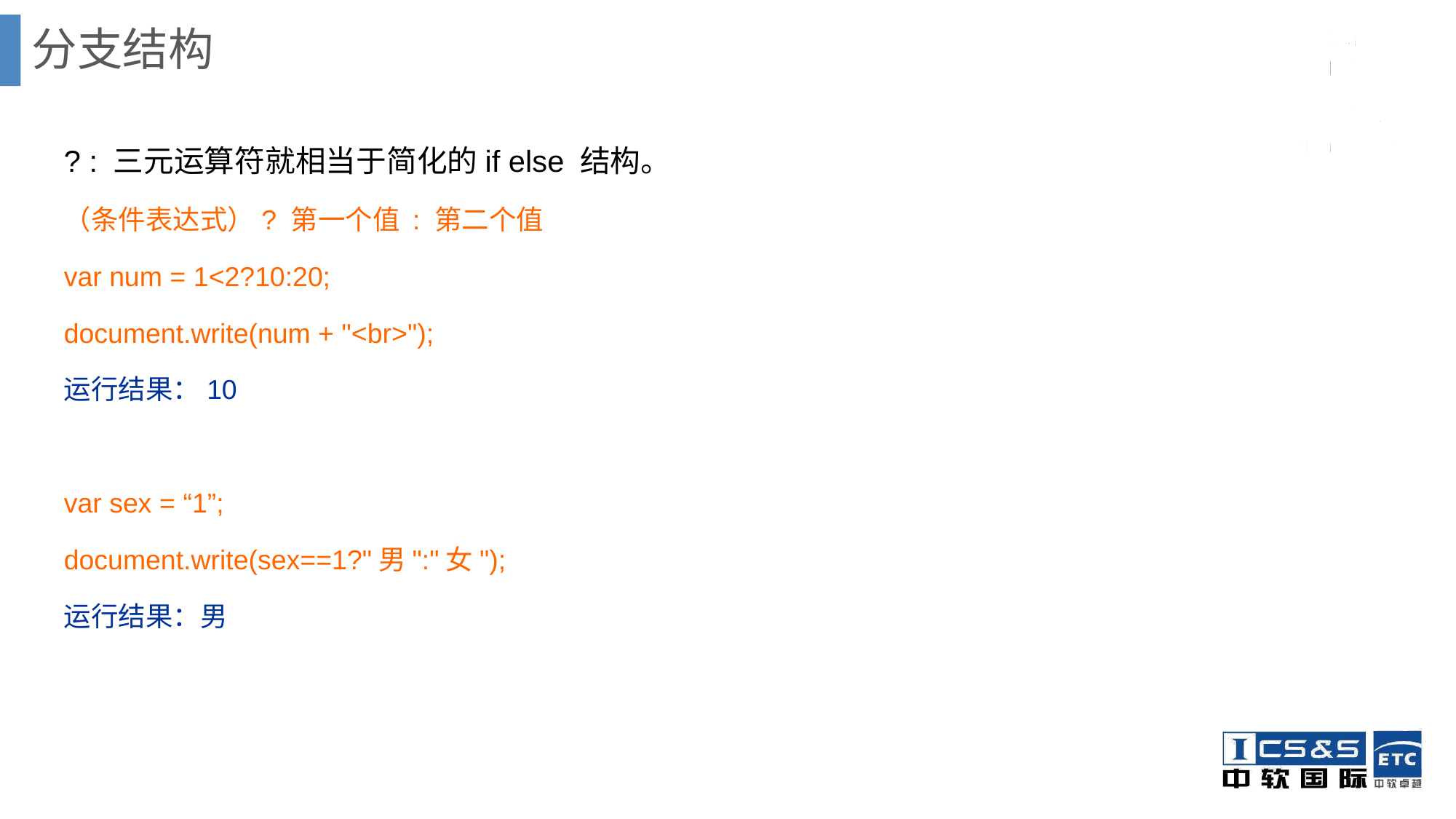

# 分支结构
? : 三元运算符就相当于简化的if else 结构。
（条件表达式）? 第一个值 : 第二个值
var num = 1<2?10:20;
document.write(num + "<br>");
运行结果：10

var sex = “1”;
document.write(sex==1?"男":"女");
运行结果：男